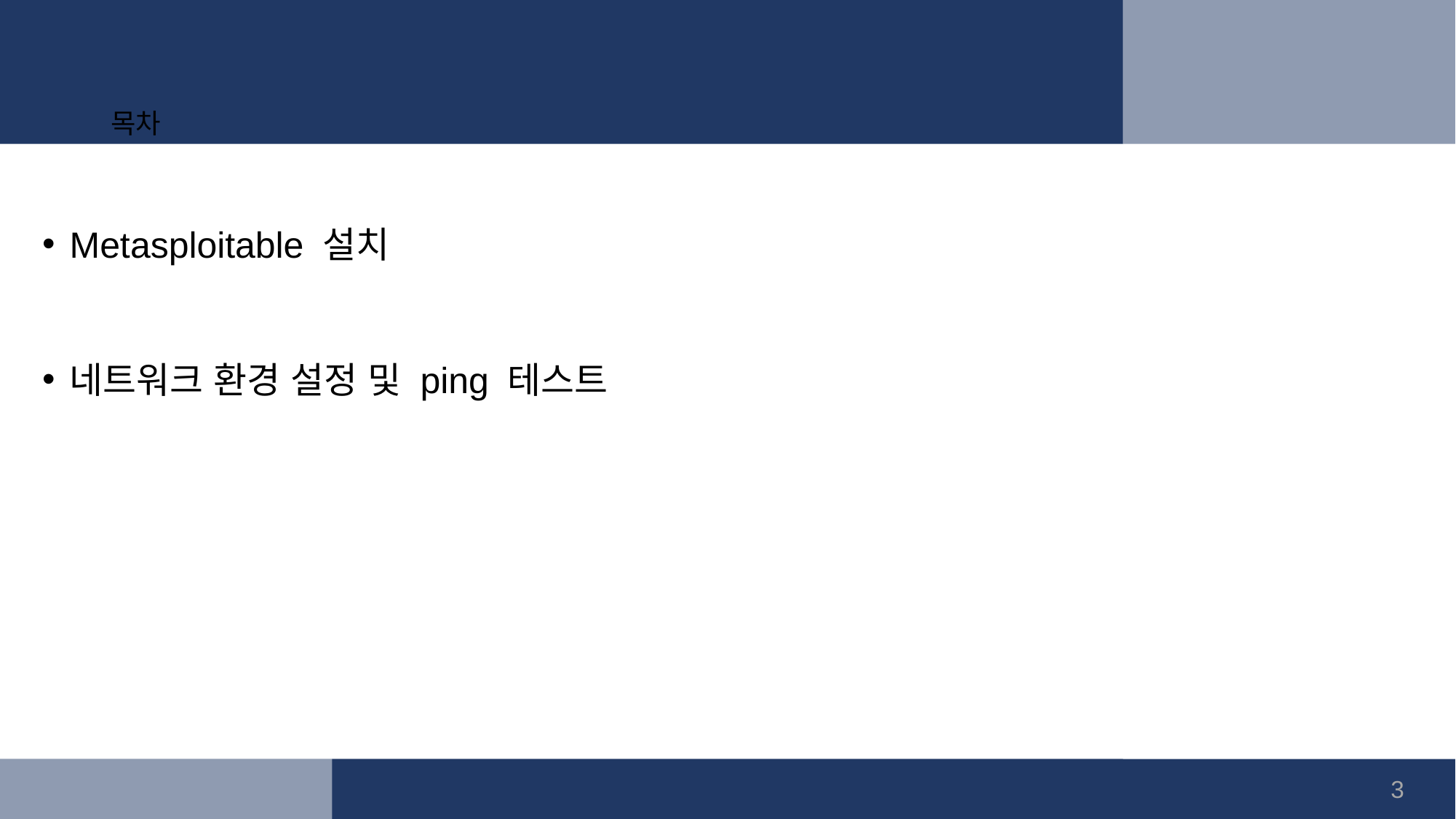

# 목차
Metasploitable 설치

네트워크 환경 설정 및 ping 테스트
3